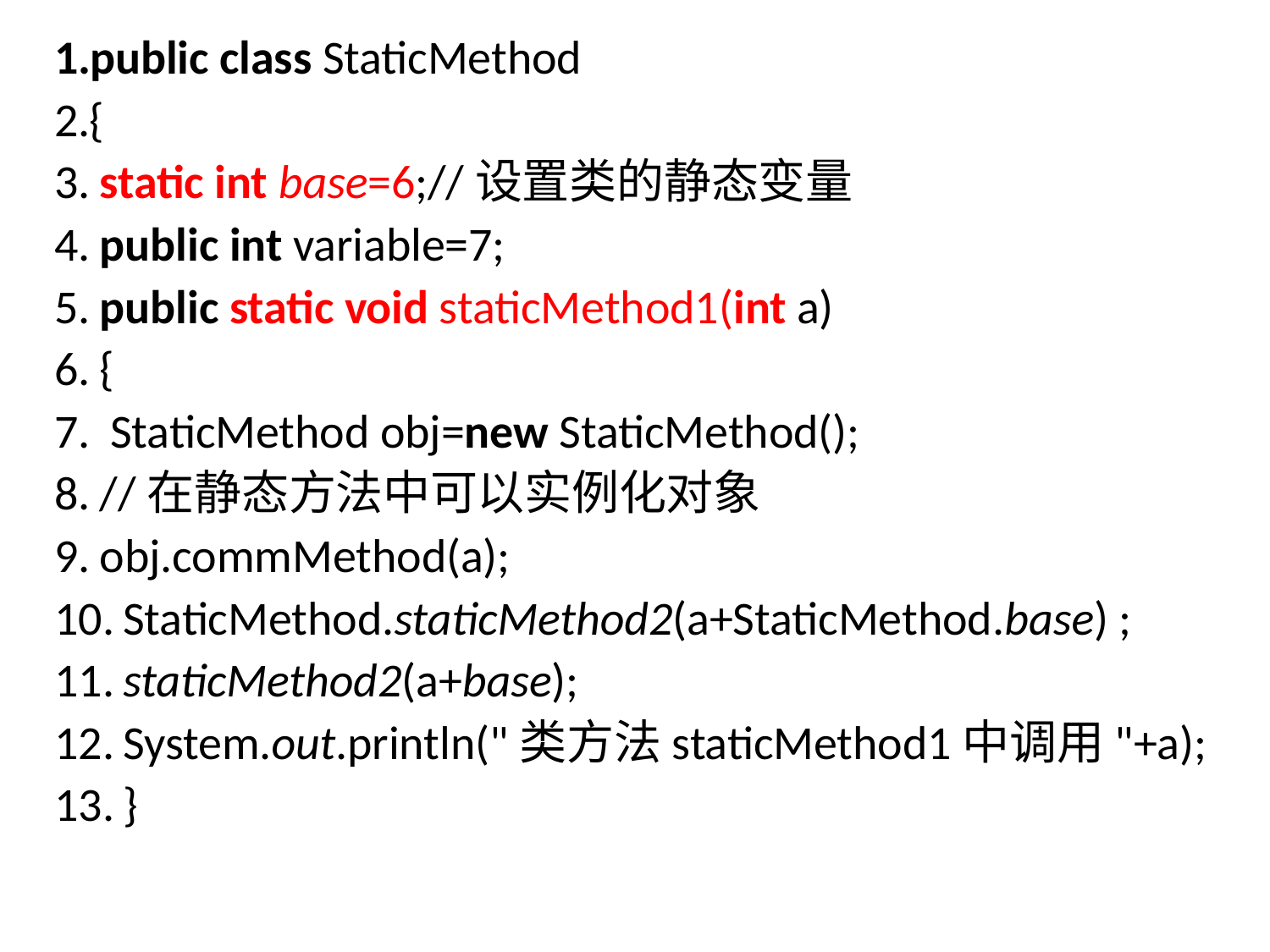

public class StaticMethod
{
 static int base=6;//设置类的静态变量
 public int variable=7;
 public static void staticMethod1(int a)
 {
  StaticMethod obj=new StaticMethod();
 //在静态方法中可以实例化对象
 obj.commMethod(a);
 StaticMethod.staticMethod2(a+StaticMethod.base) ;
 staticMethod2(a+base);
 System.out.println("类方法staticMethod1中调用"+a);
 }